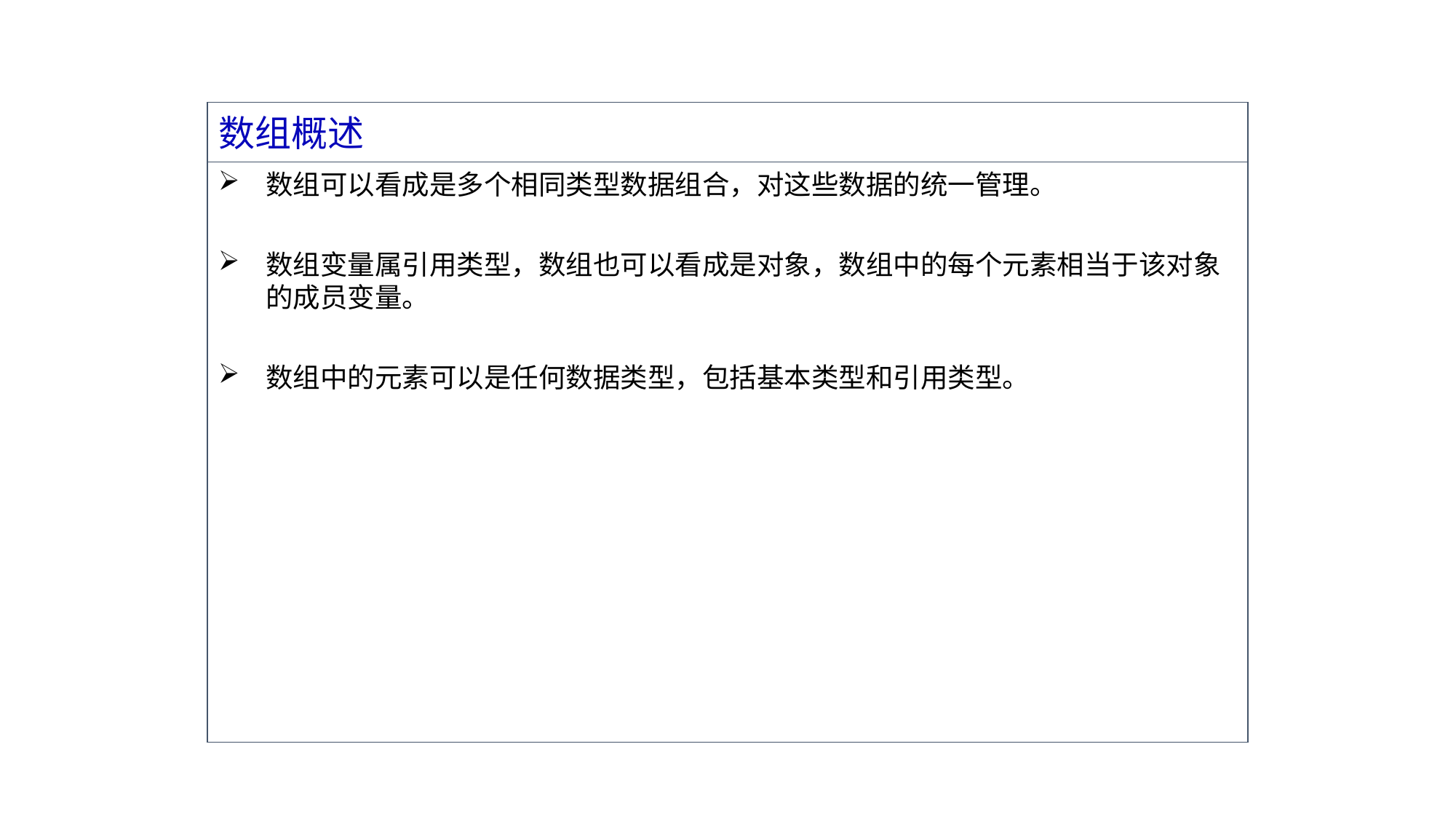

数组概述
数组可以看成是多个相同类型数据组合，对这些数据的统一管理。

数组变量属引用类型，数组也可以看成是对象，数组中的每个元素相当于该对象的成员变量。

数组中的元素可以是任何数据类型，包括基本类型和引用类型。